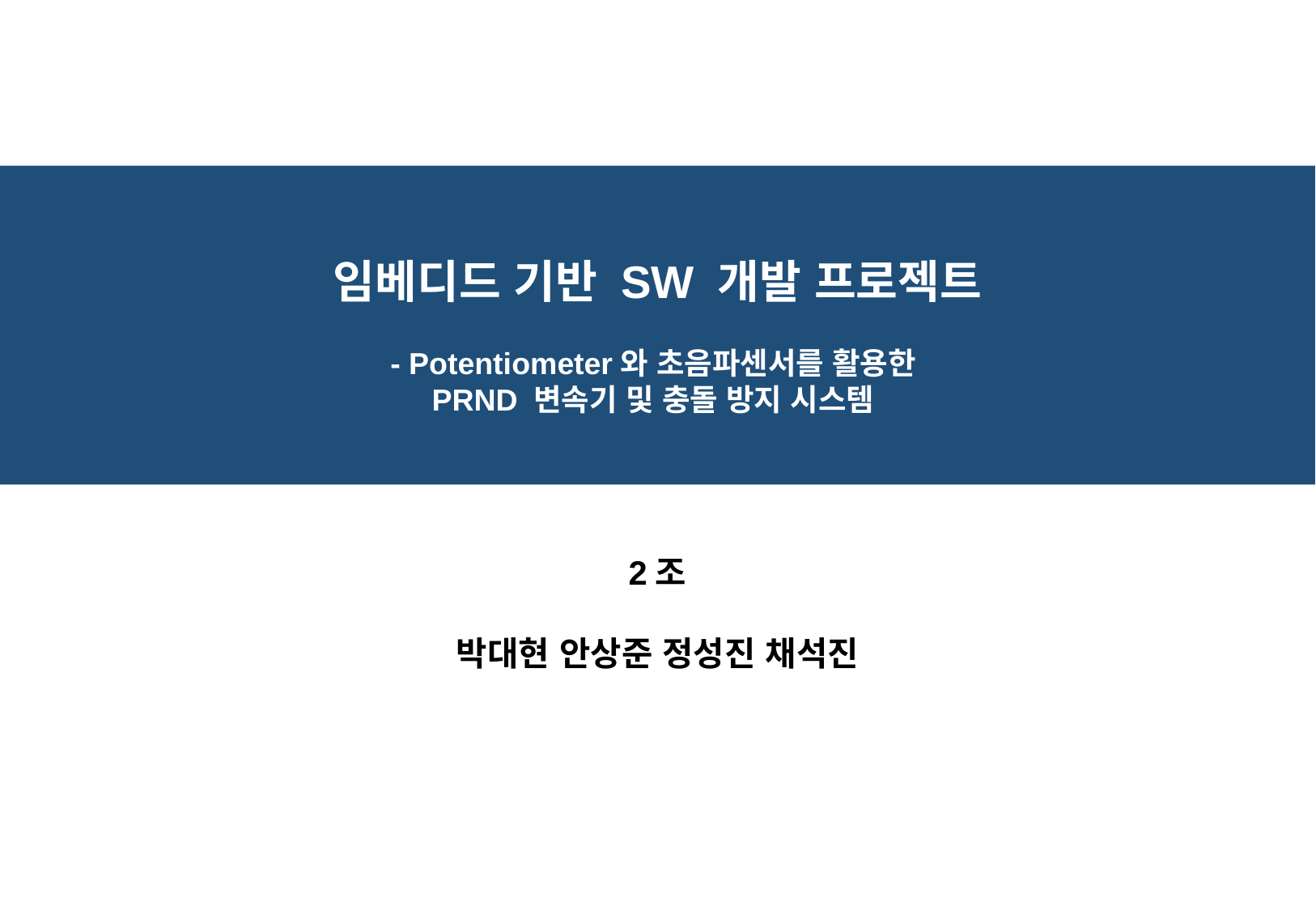

임베디드 기반 SW 개발 프로젝트
- Potentiometer와 초음파센서를 활용한
PRND 변속기 및 충돌 방지 시스템
2조

박대현 안상준 정성진 채석진